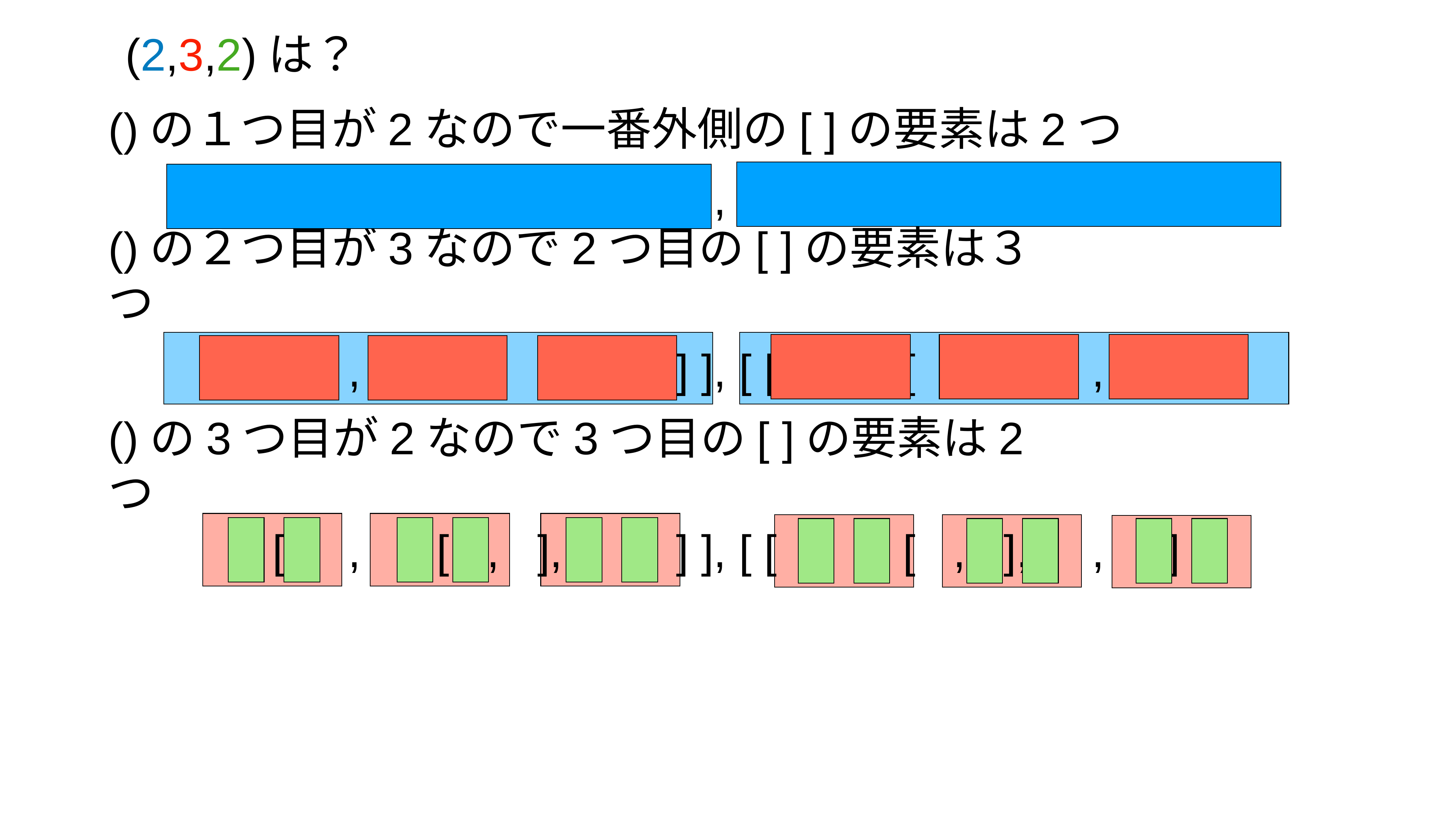

(2,3,2)は？
()の１つ目が2なので一番外側の[ ]の要素は2つ

[ [ [   ,   ], [   ,   ], [   ,   ] ], [ [   ,   ], [   ,   ], [   ,   ] ] ]
()の２つ目が3なので2つ目の[ ]の要素は３つ

[ [ [   ,   ], [   ,   ], [   ,   ] ], [ [   ,   ], [   ,   ], [   ,   ] ] ]
()の3つ目が2なので3つ目の[ ]の要素は2つ

[ [ [   ,   ], [   ,   ], [   ,   ] ], [ [   ,   ], [   ,   ], [   ,   ] ] ]